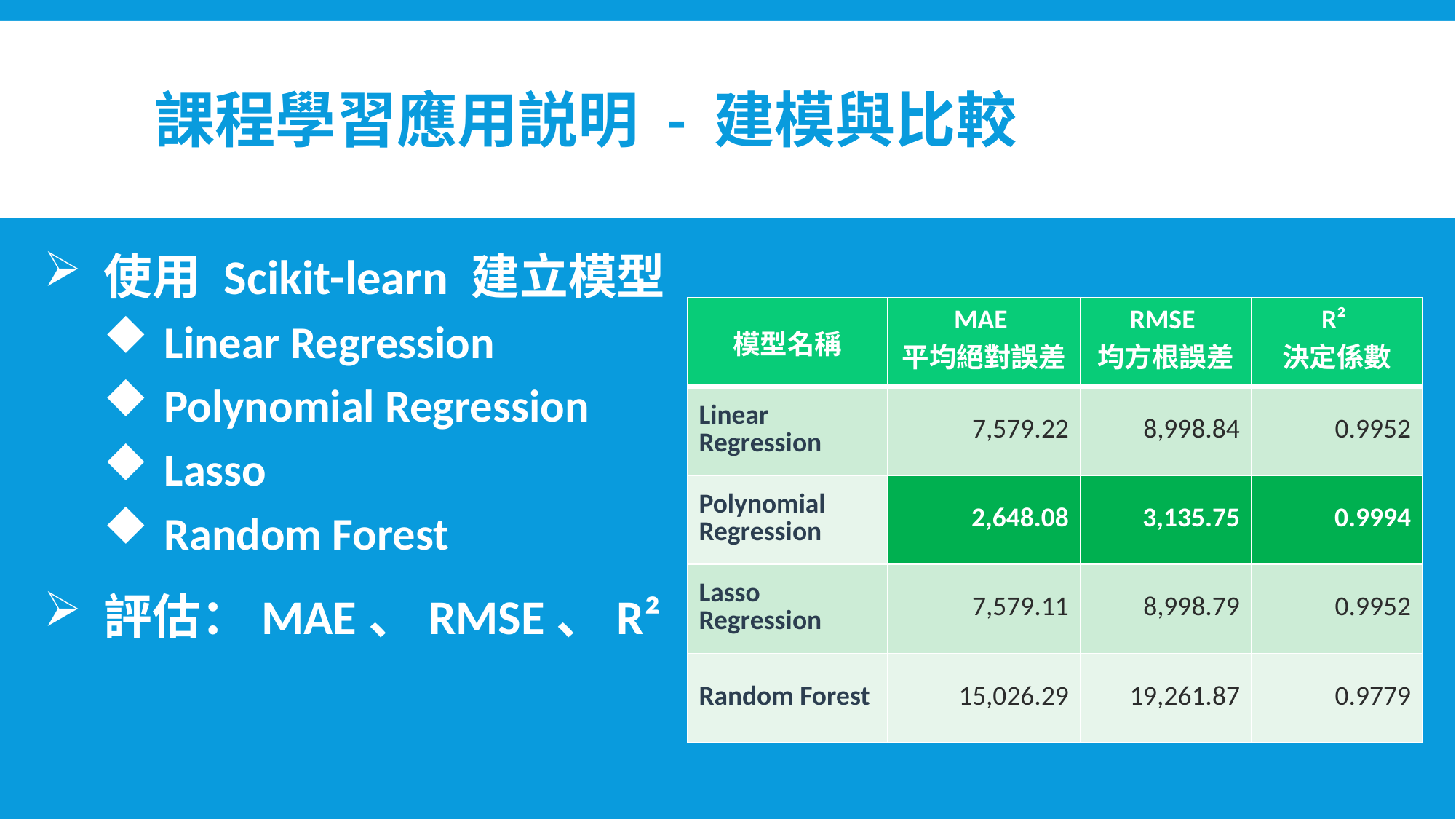

# 課程學習應用説明 - 建模與比較
使用 Scikit-learn 建立模型
Linear Regression
Polynomial Regression
Lasso
Random Forest
評估：MAE、RMSE、R²
| 模型名稱 | MAE 平均絕對誤差 | RMSE 均方根誤差 | R² 決定係數 |
| --- | --- | --- | --- |
| Linear Regression | 7,579.22 | 8,998.84 | 0.9952 |
| Polynomial Regression | 2,648.08 | 3,135.75 | 0.9994 |
| Lasso Regression | 7,579.11 | 8,998.79 | 0.9952 |
| Random Forest | 15,026.29 | 19,261.87 | 0.9779 |